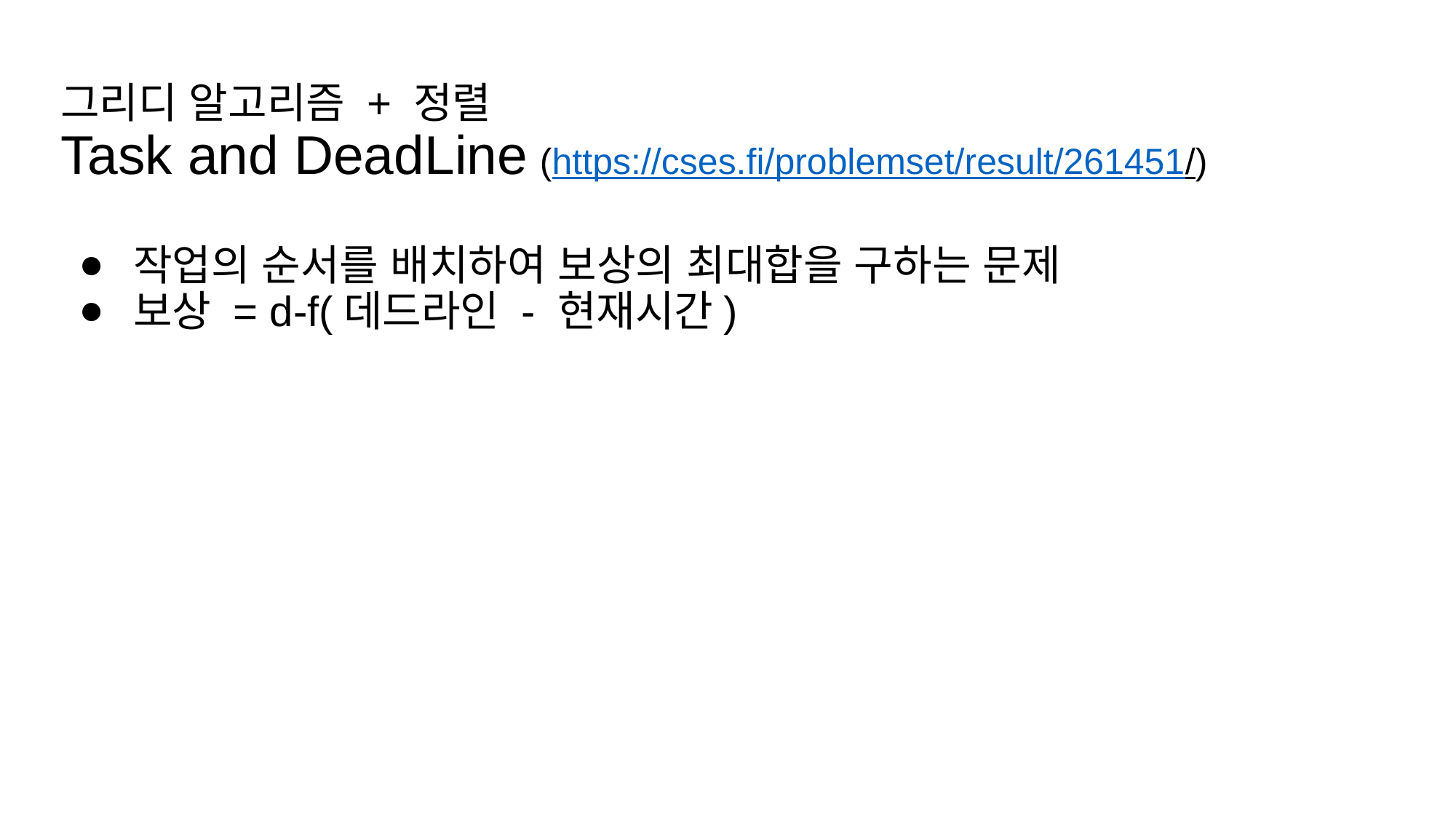

# 그리디 알고리즘 + 정렬 Task and DeadLine (https://cses.fi/problemset/result/261451/)
작업의 순서를 배치하여 보상의 최대합을 구하는 문제
보상 = d-f(데드라인 - 현재시간)